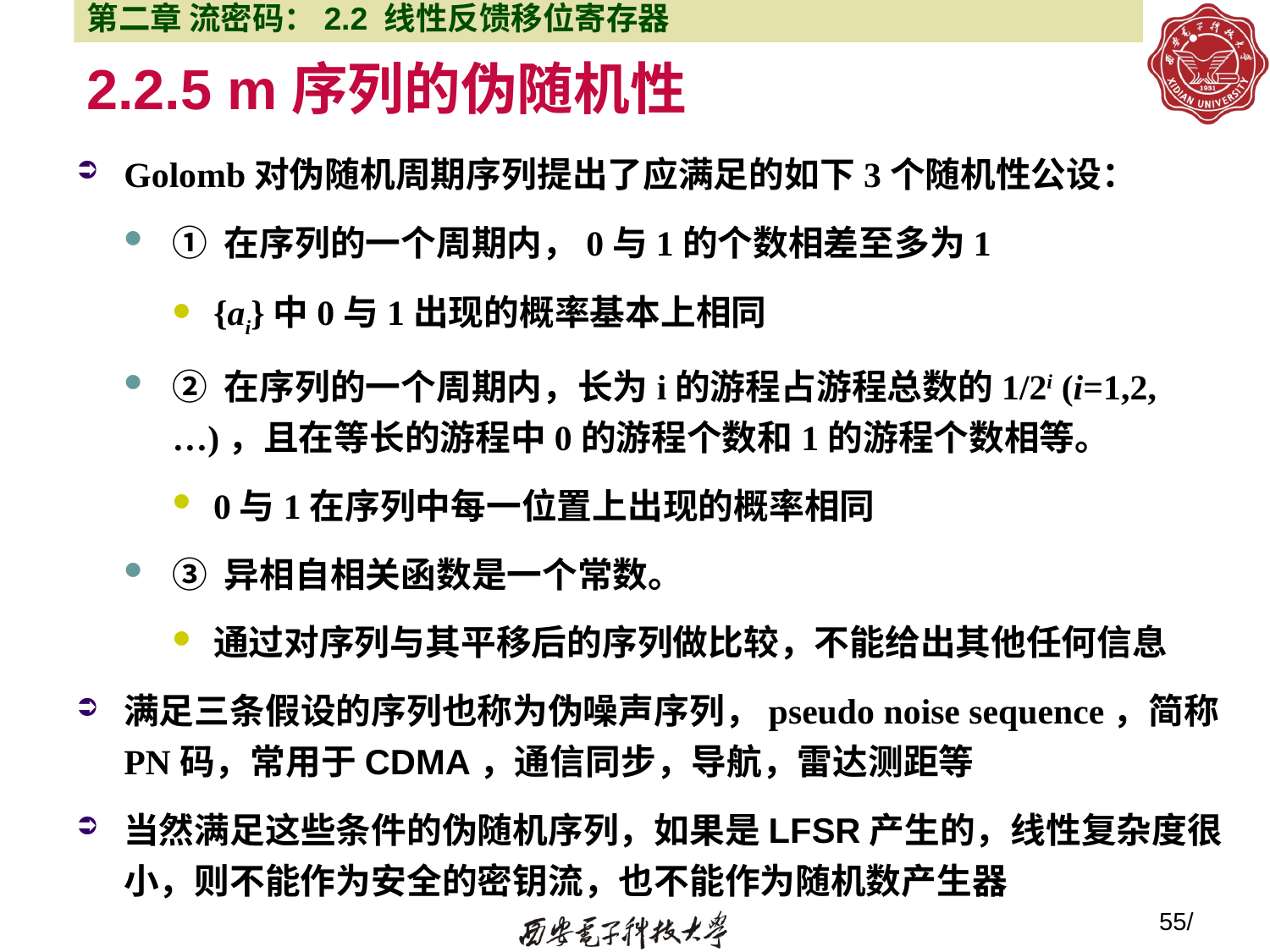

第二章 流密码：2.2 线性反馈移位寄存器
# 2.2.5 m序列的伪随机性
Golomb对伪随机周期序列提出了应满足的如下3个随机性公设：
① 在序列的一个周期内，0与1的个数相差至多为1
{ai}中0与1出现的概率基本上相同
② 在序列的一个周期内，长为i的游程占游程总数的1/2i (i=1,2,…)，且在等长的游程中0的游程个数和1的游程个数相等。
0与1在序列中每一位置上出现的概率相同
③ 异相自相关函数是一个常数。
通过对序列与其平移后的序列做比较，不能给出其他任何信息
满足三条假设的序列也称为伪噪声序列，pseudo noise sequence，简称PN码，常用于CDMA，通信同步，导航，雷达测距等
当然满足这些条件的伪随机序列，如果是LFSR产生的，线性复杂度很小，则不能作为安全的密钥流，也不能作为随机数产生器
55/